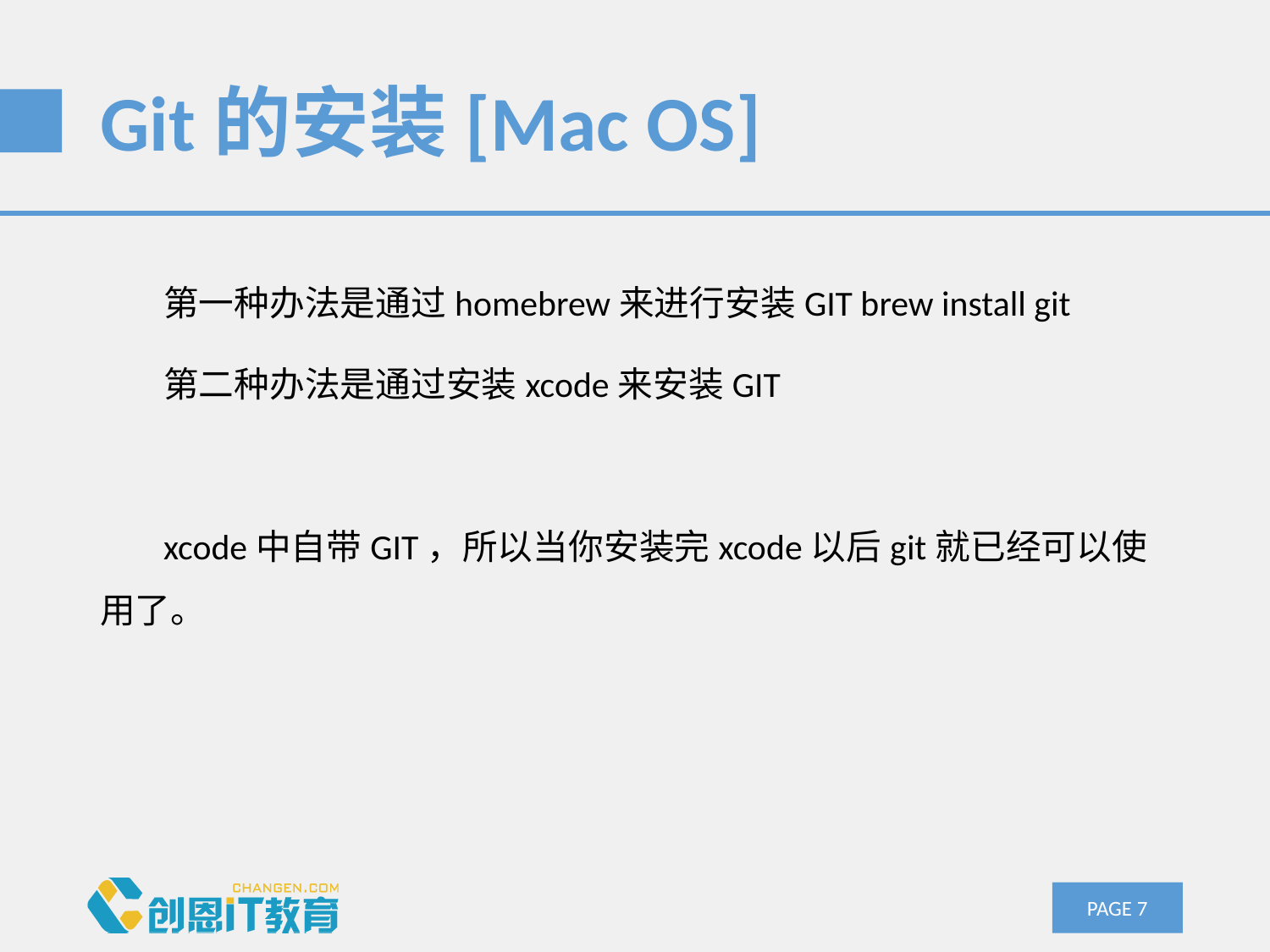

# Git的安装[Mac OS]
第一种办法是通过homebrew来进行安装GIT brew install git
第二种办法是通过安装xcode来安装GIT

xcode中自带GIT，所以当你安装完xcode以后git就已经可以使用了。
PAGE 7